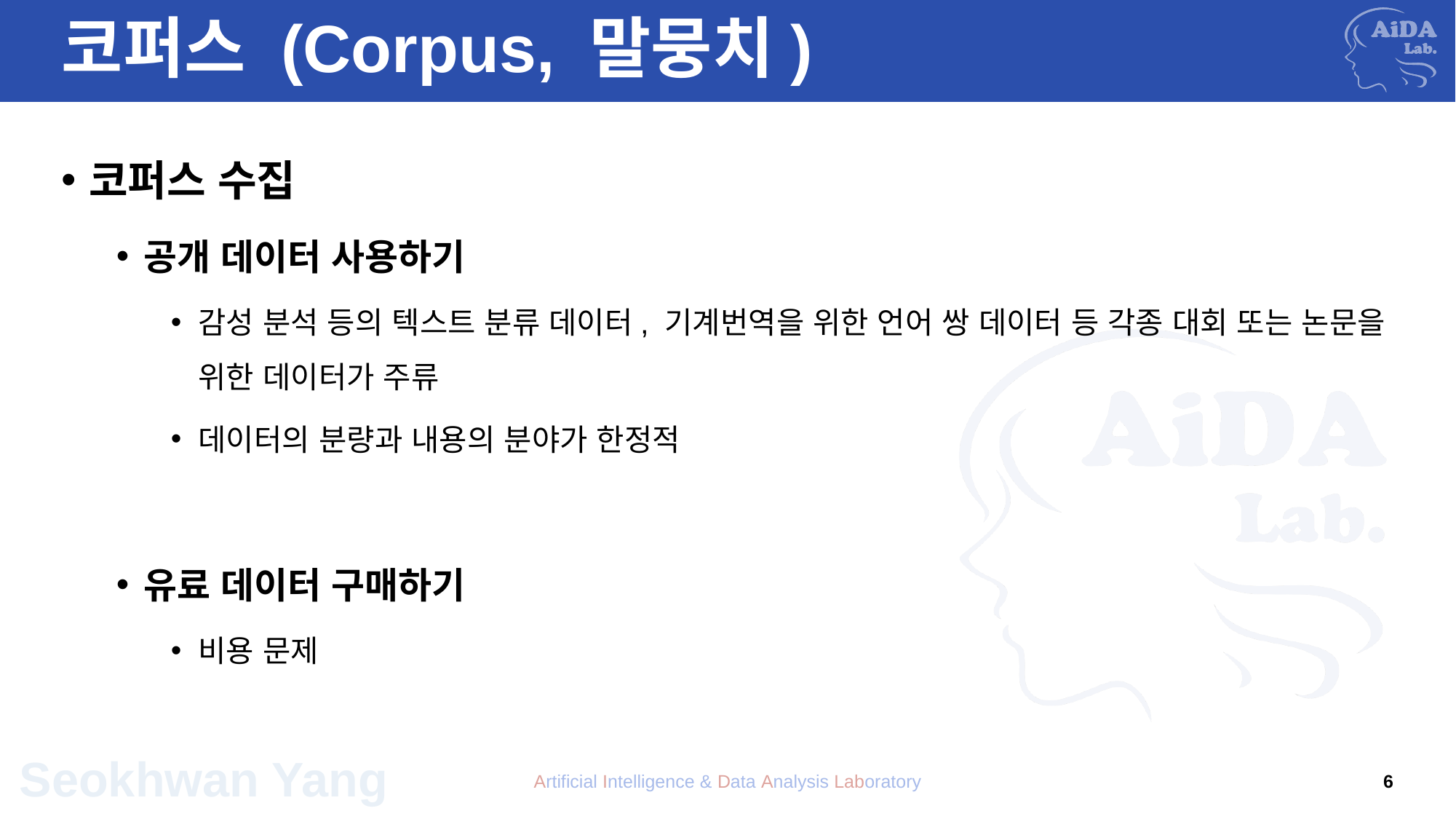

# 코퍼스 (Corpus, 말뭉치)
코퍼스 수집
공개 데이터 사용하기
감성 분석 등의 텍스트 분류 데이터, 기계번역을 위한 언어 쌍 데이터 등 각종 대회 또는 논문을 위한 데이터가 주류
데이터의 분량과 내용의 분야가 한정적

유료 데이터 구매하기
비용 문제
Artificial Intelligence & Data Analysis Laboratory
6